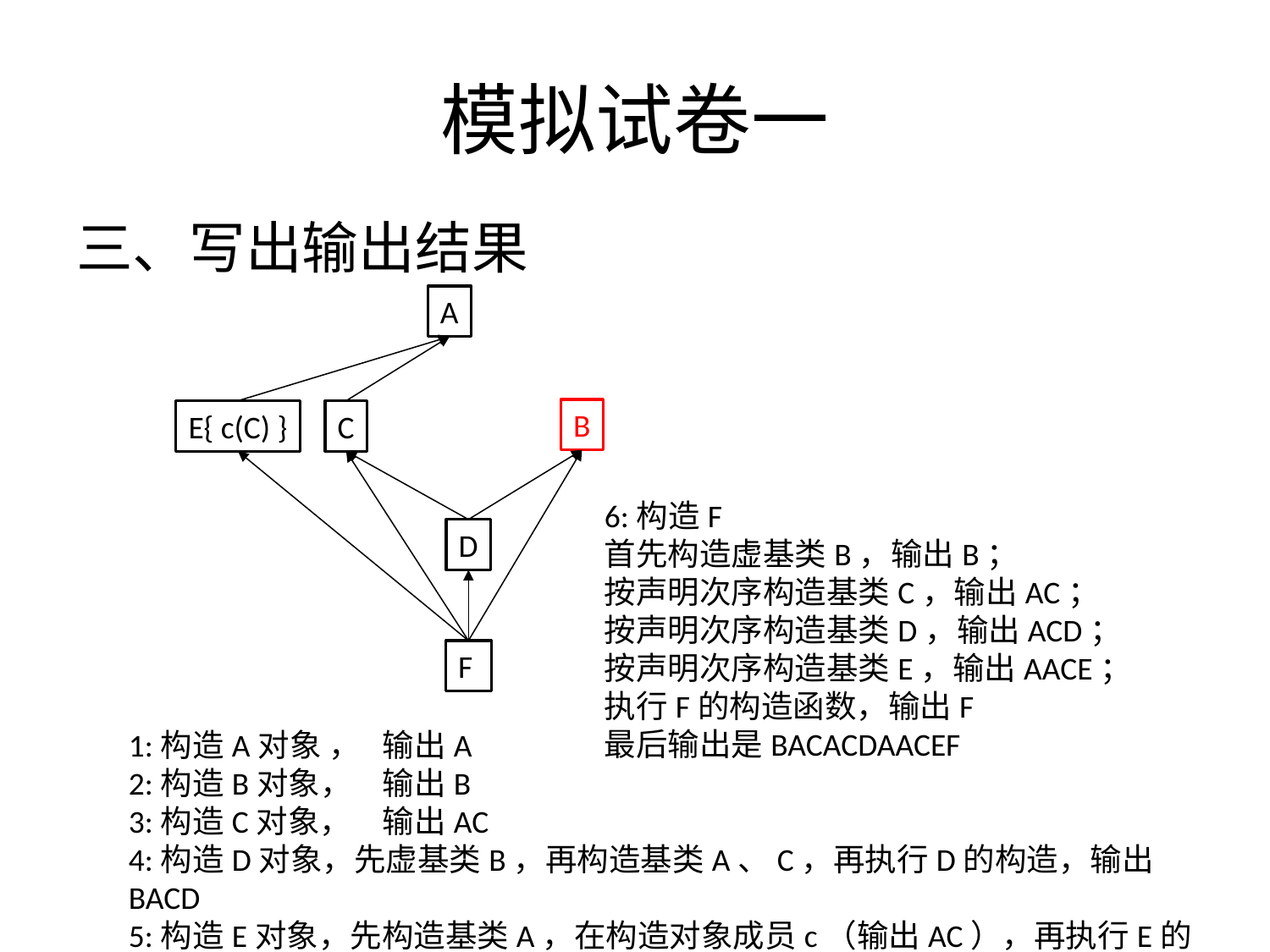

# 模拟试卷一
三、写出输出结果
A
B
E{ c(C) }
C
6:构造F
首先构造虚基类B，输出B；
按声明次序构造基类C，输出AC；
按声明次序构造基类D，输出ACD；
按声明次序构造基类E，输出AACE；
执行F的构造函数，输出F
最后输出是BACACDAACEF

D
F
1:构造A对象 ，	输出A
2:构造B对象，	输出B
3:构造C对象，	输出AC
4:构造D对象，先虚基类B，再构造基类A、C，再执行D的构造，输出BACD
5:构造E对象，先构造基类A，在构造对象成员c（输出AC），再执行E的构造，输出AACE